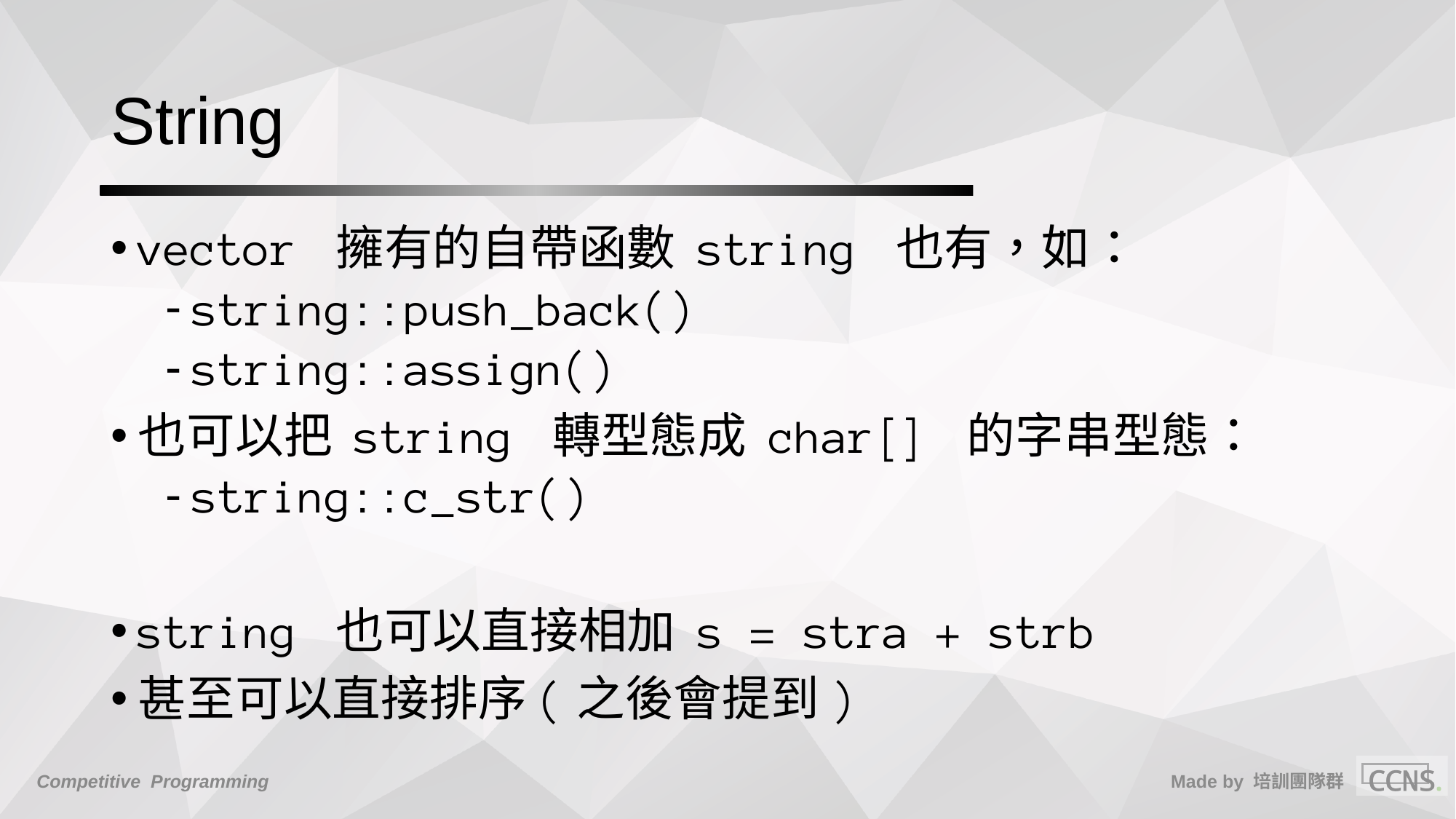

# String
vector 擁有的自帶函數 string 也有，如：
string::push_back()
string::assign()
也可以把 string 轉型態成 char[] 的字串型態：
string::c_str()

string 也可以直接相加 s = stra + strb
甚至可以直接排序(之後會提到)